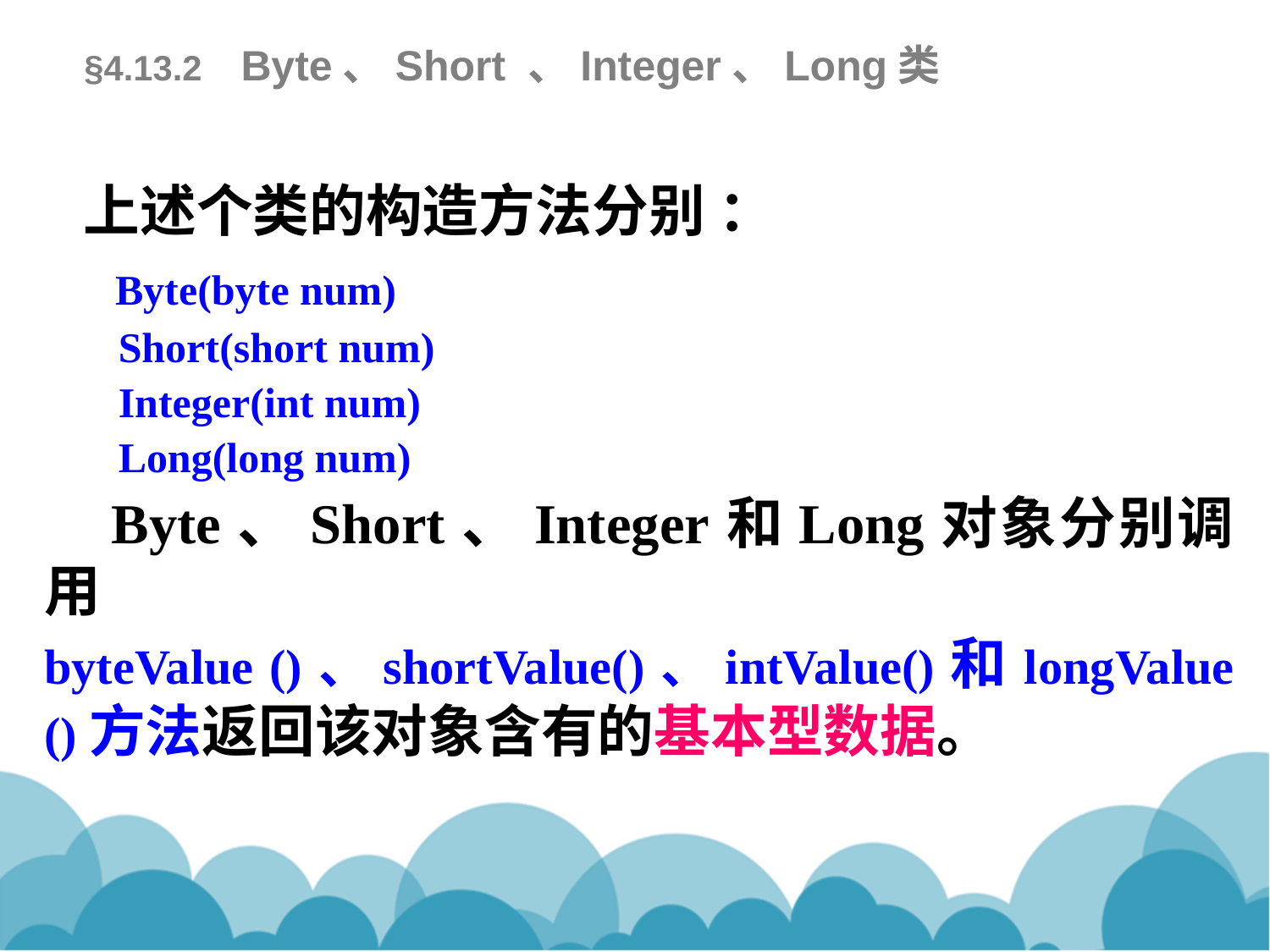

§4.13.2    Byte、Short 、Integer、Long类
  上述个类的构造方法分别 ：
     Byte(byte num)
       Short(short num)
       Integer(int num)
       Long(long num)
    Byte、Short、Integer和Long对象分别调用
byteValue ()、shortValue()、intValue()和longValue ()方法返回该对象含有的基本型数据。

135